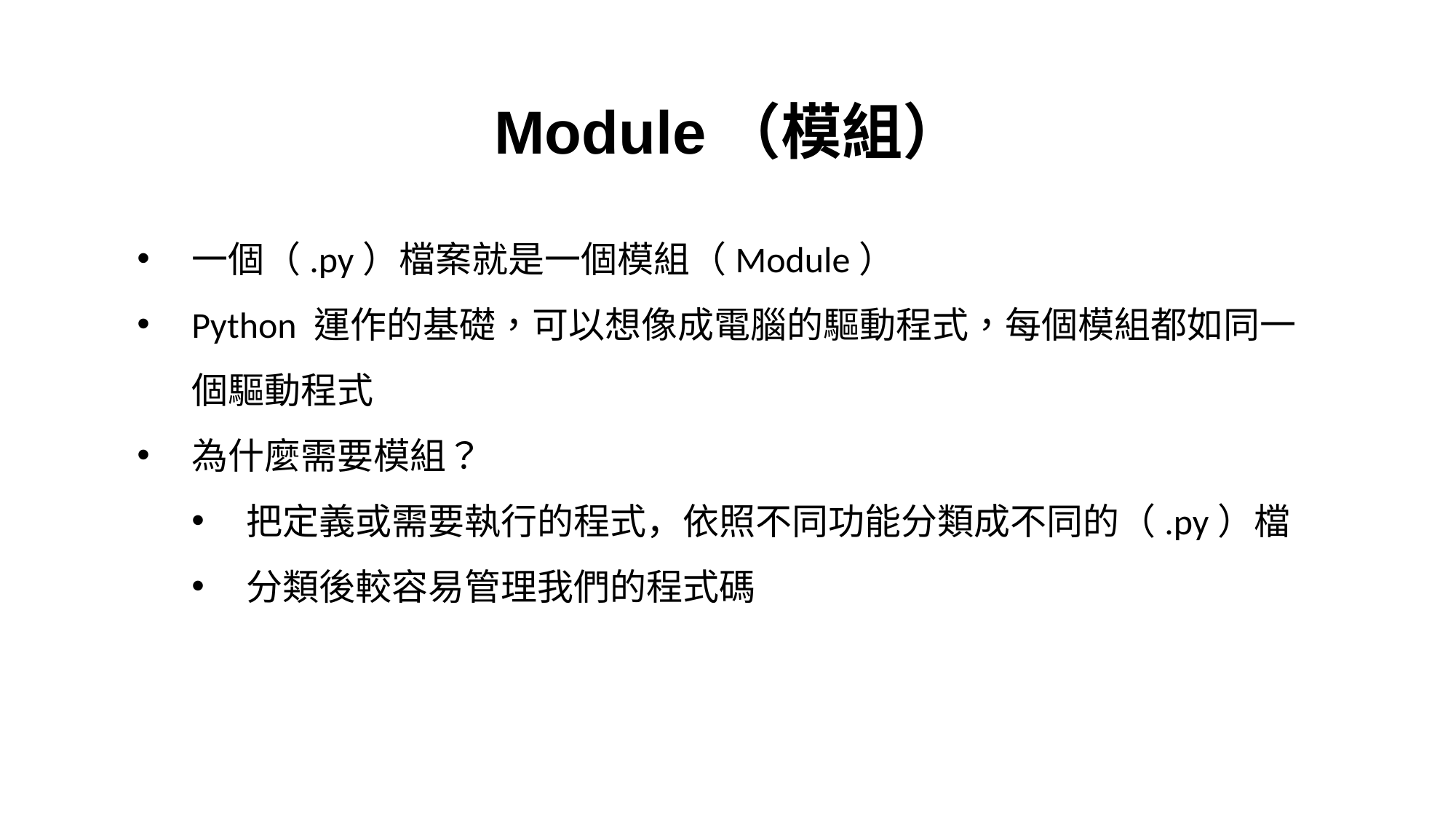

Module（模組）
一個（.py）檔案就是一個模組（Module）
Python 運作的基礎，可以想像成電腦的驅動程式，每個模組都如同一個驅動程式
為什麼需要模組？
把定義或需要執行的程式，依照不同功能分類成不同的（.py）檔
分類後較容易管理我們的程式碼